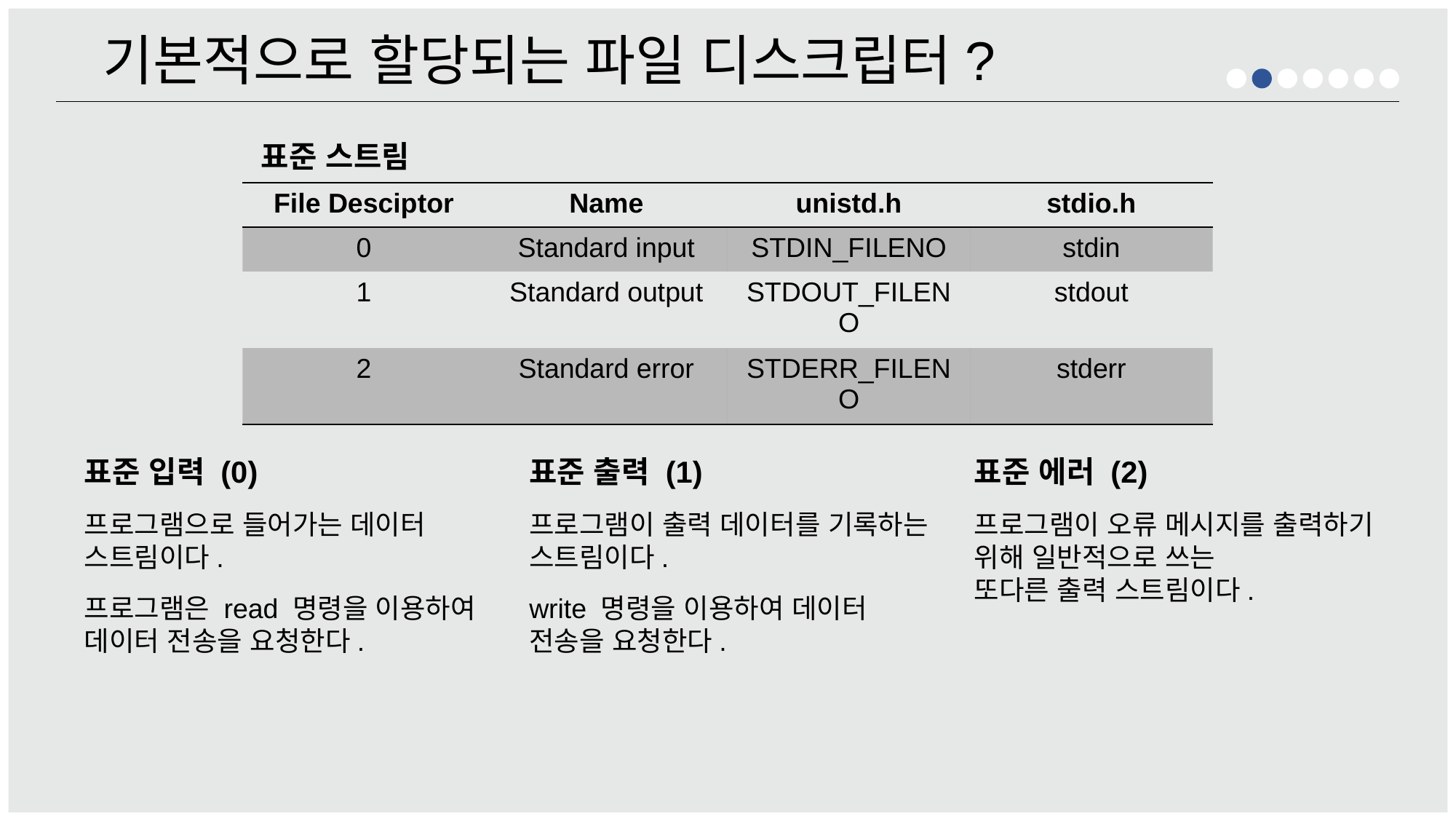

기본적으로 할당되는 파일 디스크립터?

표준 스트림
| File Desciptor | Name | unistd.h | stdio.h |
| --- | --- | --- | --- |
| 0 | Standard input | STDIN\_FILENO | stdin |
| 1 | Standard output | STDOUT\_FILENO | stdout |
| 2 | Standard error | STDERR\_FILENO | stderr |
표준 입력 (0)

프로그램으로 들어가는 데이터 스트림이다.

프로그램은 read 명령을 이용하여 데이터 전송을 요청한다.
표준 출력 (1)

프로그램이 출력 데이터를 기록하는 스트림이다.

write 명령을 이용하여 데이터
전송을 요청한다.
표준 에러 (2)

프로그램이 오류 메시지를 출력하기 위해 일반적으로 쓰는
또다른 출력 스트림이다.